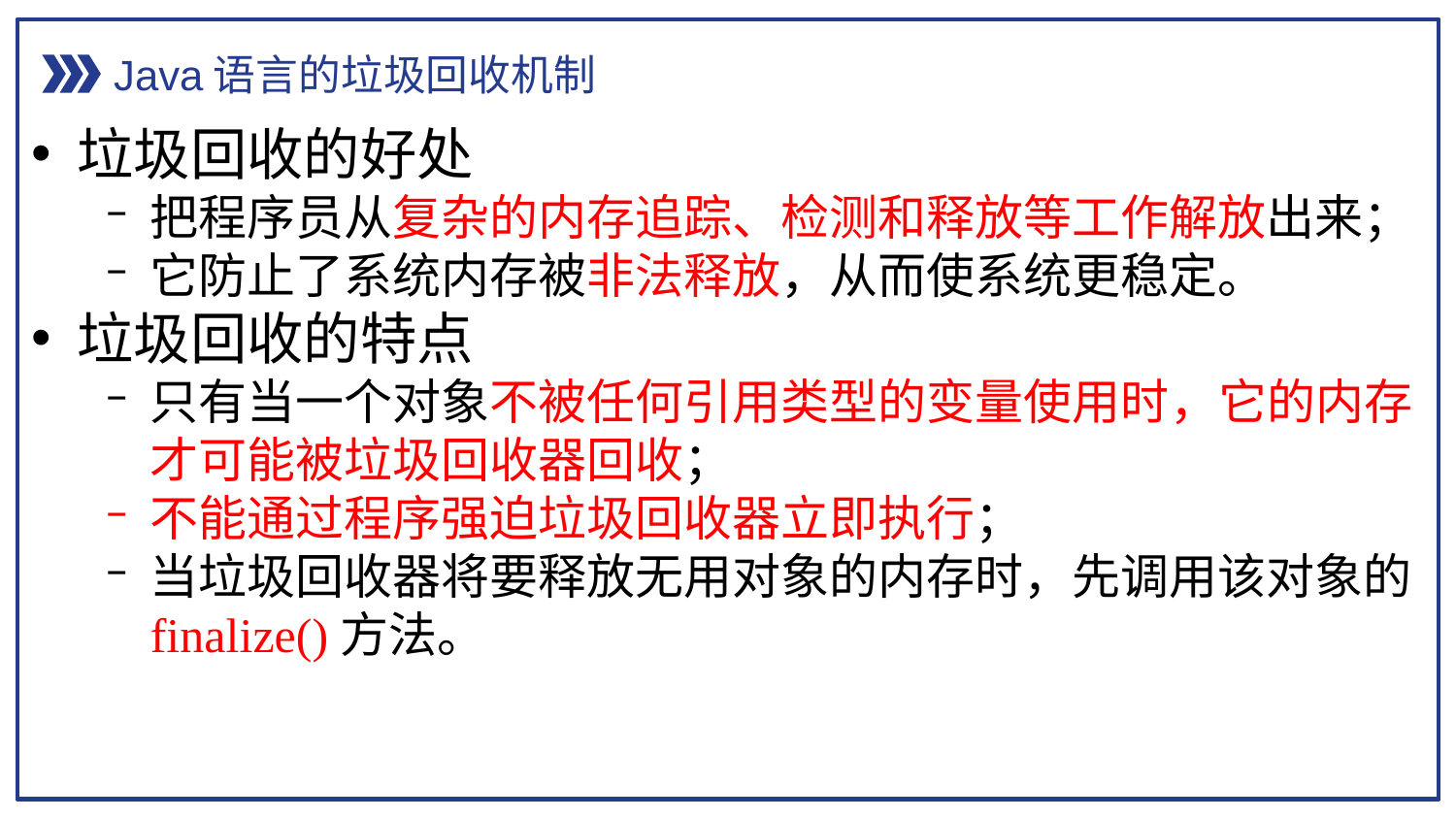

Java语言的垃圾回收机制

垃圾回收的好处
把程序员从复杂的内存追踪、检测和释放等工作解放出来；
它防止了系统内存被非法释放，从而使系统更稳定。
垃圾回收的特点
只有当一个对象不被任何引用类型的变量使用时，它的内存才可能被垃圾回收器回收；
不能通过程序强迫垃圾回收器立即执行；
当垃圾回收器将要释放无用对象的内存时，先调用该对象的finalize()方法。